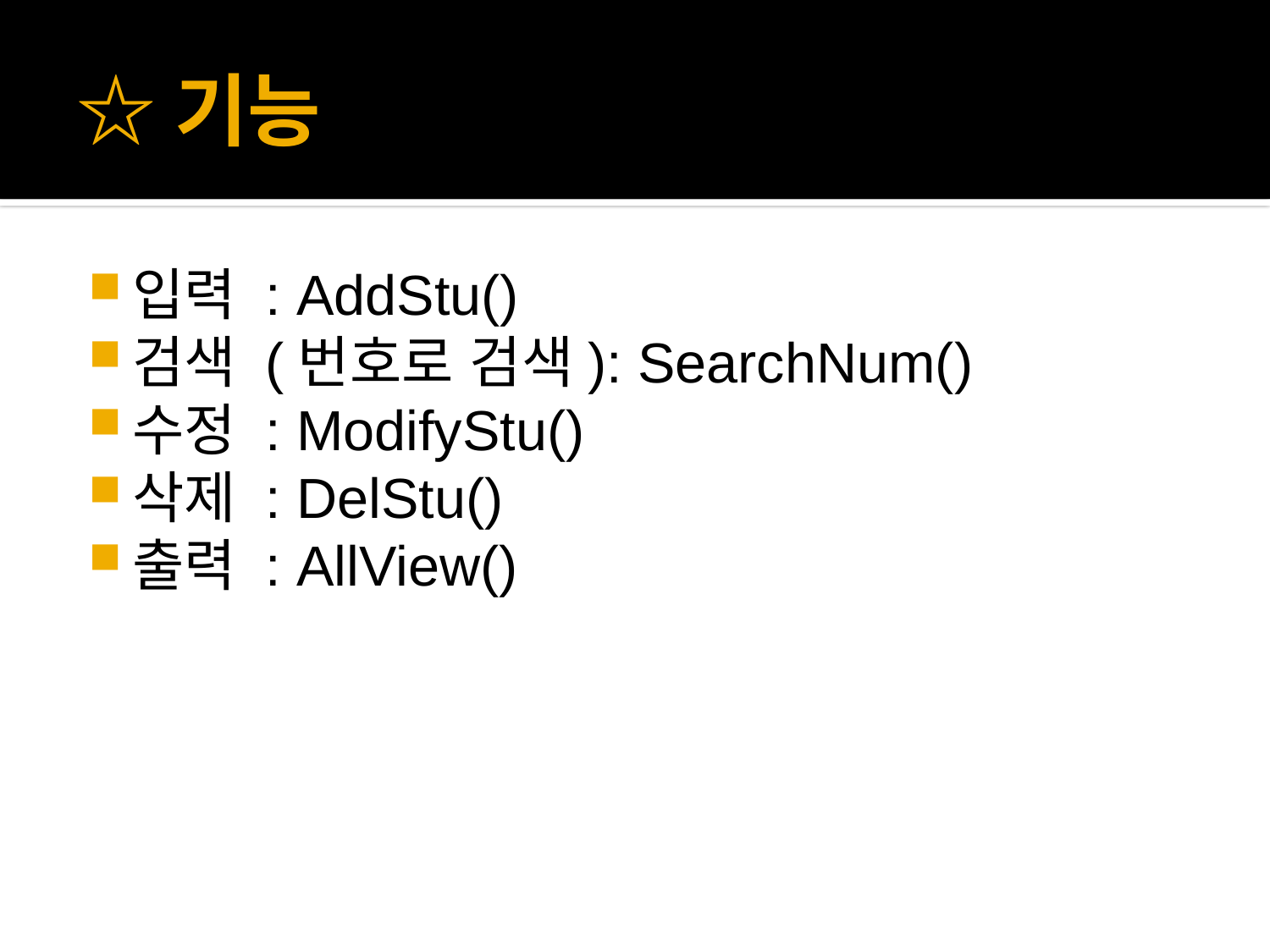

# ☆기능
입력 : AddStu()
검색 (번호로 검색): SearchNum()
수정 : ModifyStu()
삭제 : DelStu()
출력 : AllView()